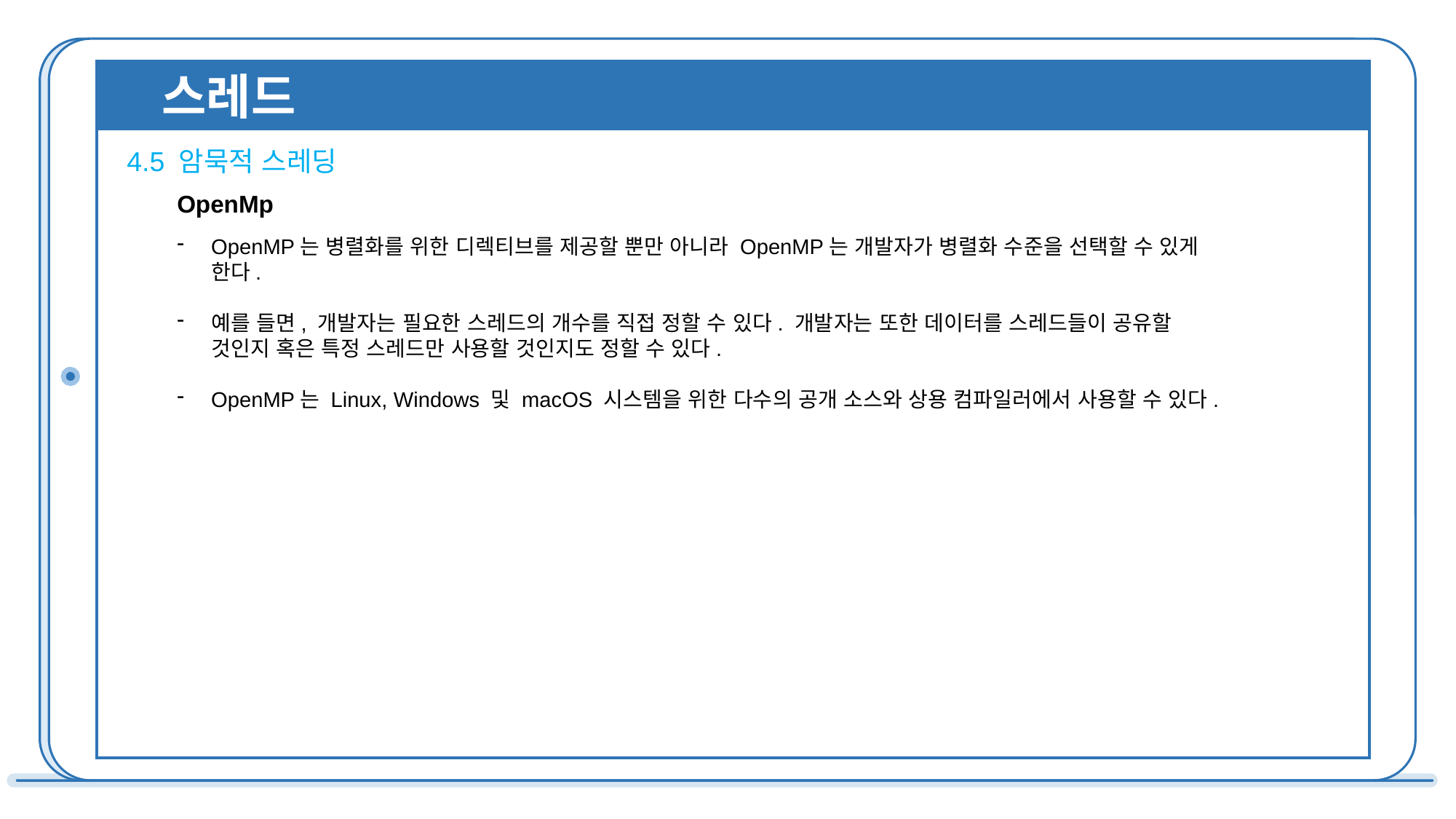

스레드

4.5 암묵적 스레딩
OpenMp
OpenMP는 병렬화를 위한 디렉티브를 제공할 뿐만 아니라 OpenMP는 개발자가 병렬화 수준을 선택할 수 있게 한다.

예를 들면, 개발자는 필요한 스레드의 개수를 직접 정할 수 있다. 개발자는 또한 데이터를 스레드들이 공유할 것인지 혹은 특정 스레드만 사용할 것인지도 정할 수 있다.

OpenMP는 Linux, Windows 및 macOS 시스템을 위한 다수의 공개 소스와 상용 컴파일러에서 사용할 수 있다.